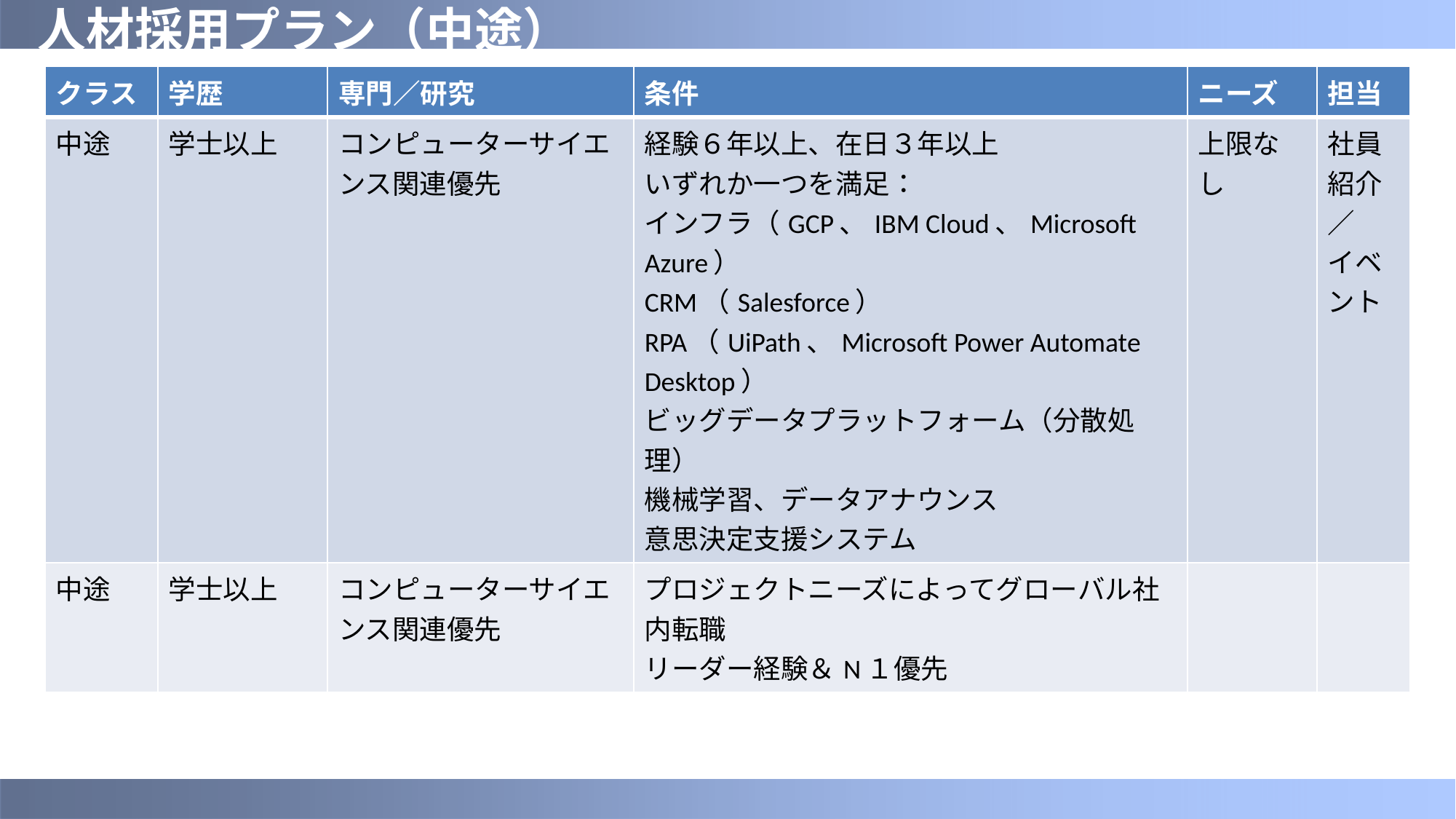

# 人材採用プラン（中途）
| クラス | 学歴 | 専門／研究 | 条件 | ニーズ | 担当 |
| --- | --- | --- | --- | --- | --- |
| 中途 | 学士以上 | コンピューターサイエンス関連優先 | 経験６年以上、在日３年以上 いずれか一つを満足： インフラ（GCP、IBM Cloud、Microsoft Azure） CRM（Salesforce） RPA（UiPath、Microsoft Power Automate Desktop） ビッグデータプラットフォーム（分散処理） 機械学習、データアナウンス 意思決定支援システム | 上限なし | 社員紹介／ イベント |
| 中途 | 学士以上 | コンピューターサイエンス関連優先 | プロジェクトニーズによってグローバル社内転職 リーダー経験＆N１優先 |  |  |